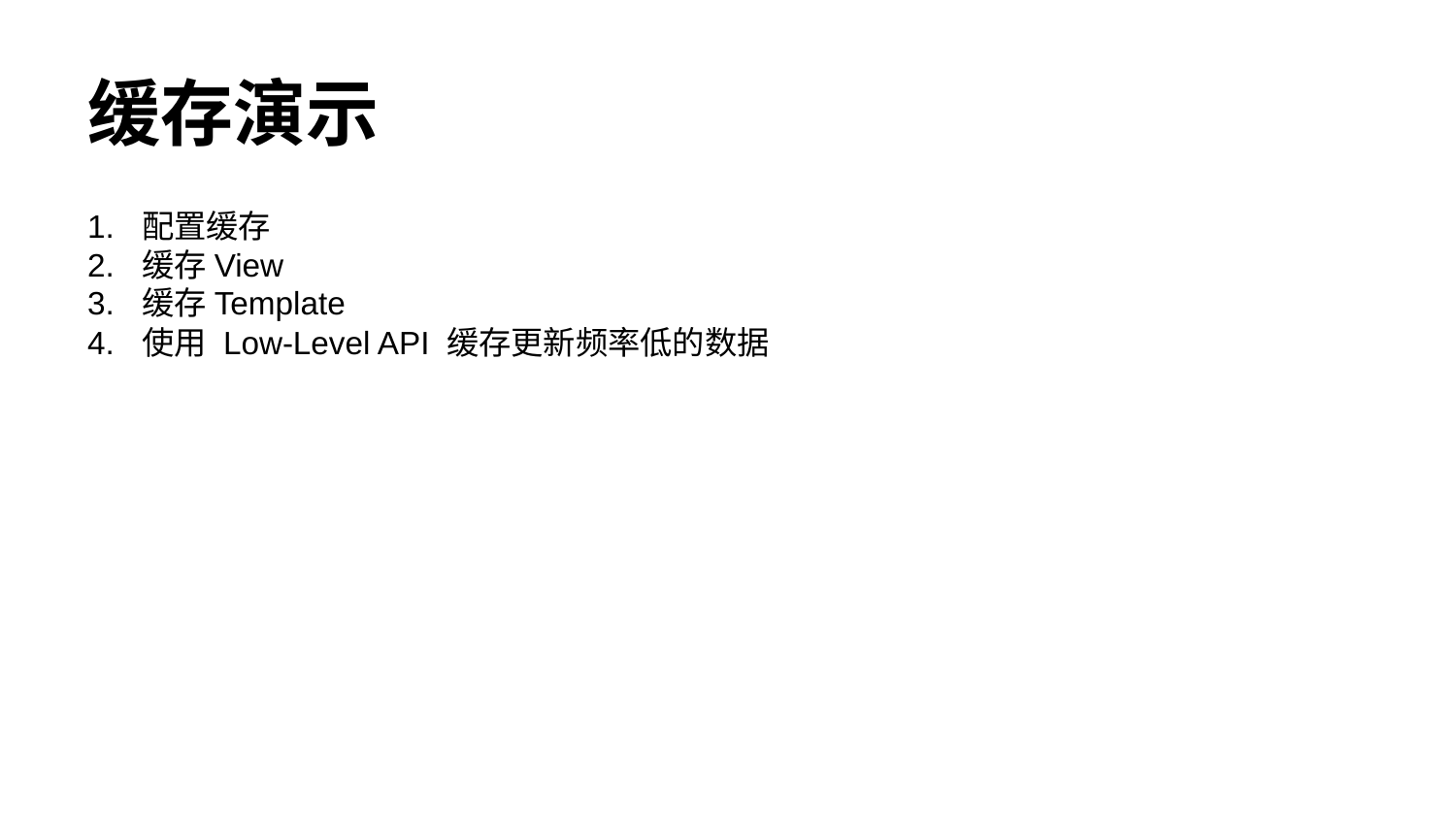

# 缓存演示
配置缓存
缓存View
缓存Template
使用 Low-Level API 缓存更新频率低的数据